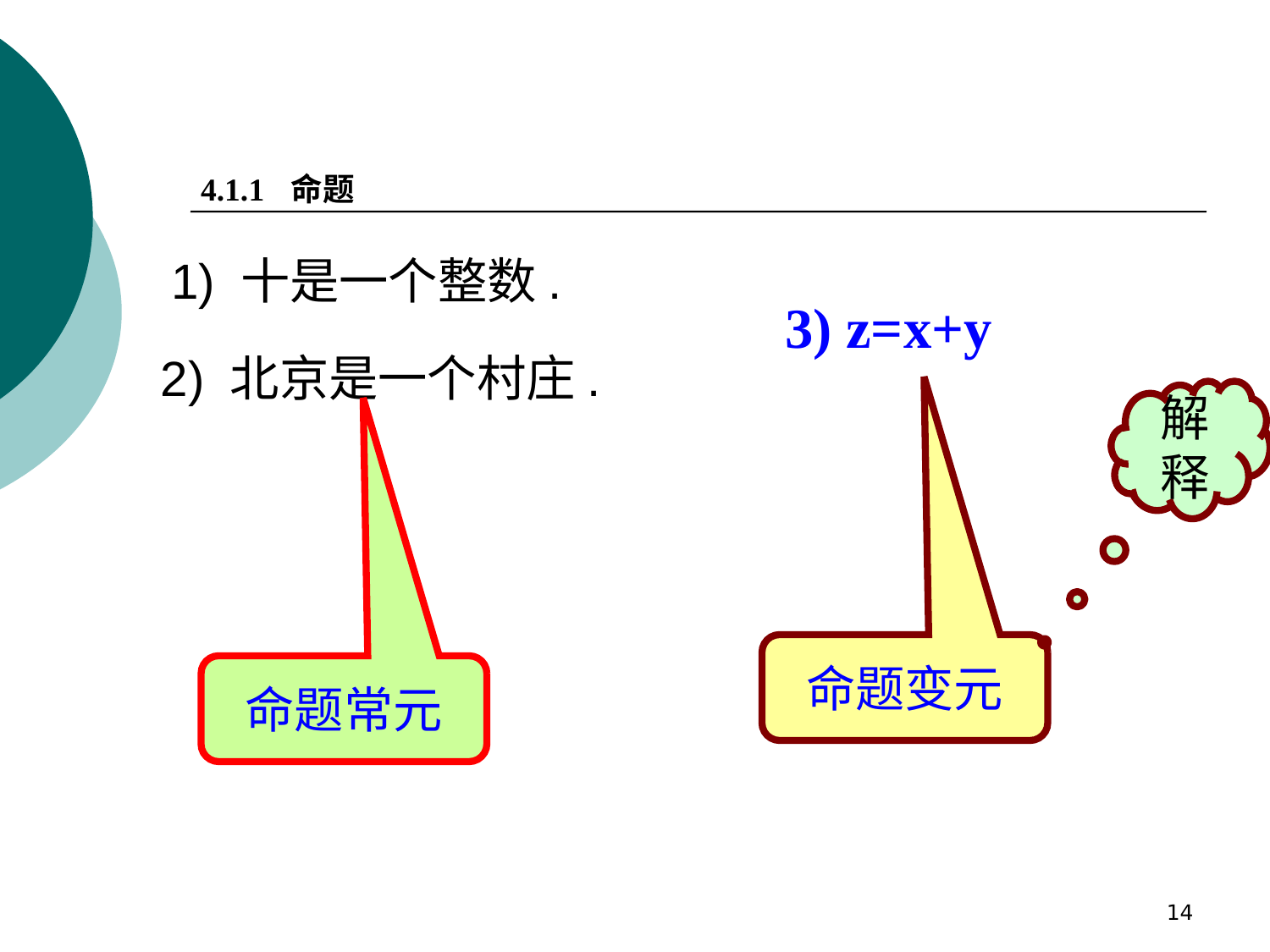

4.1.1 命题
1) 十是一个整数.
3) z=x+y
2) 北京是一个村庄.
解释
命题变元
命题常元
14